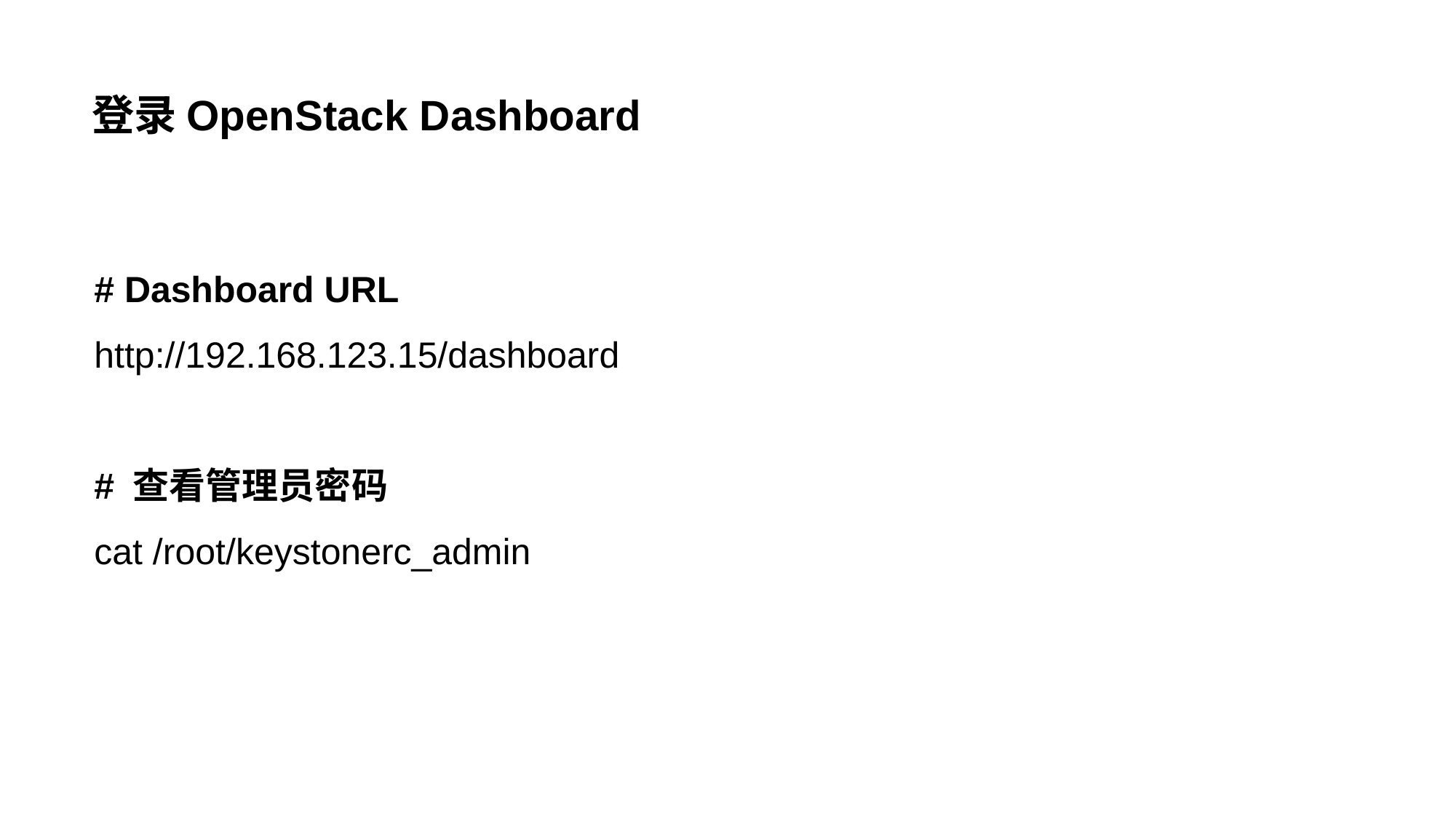

登录OpenStack Dashboard
# Dashboard URL
http://192.168.123.15/dashboard

# 查看管理员密码
cat /root/keystonerc_admin